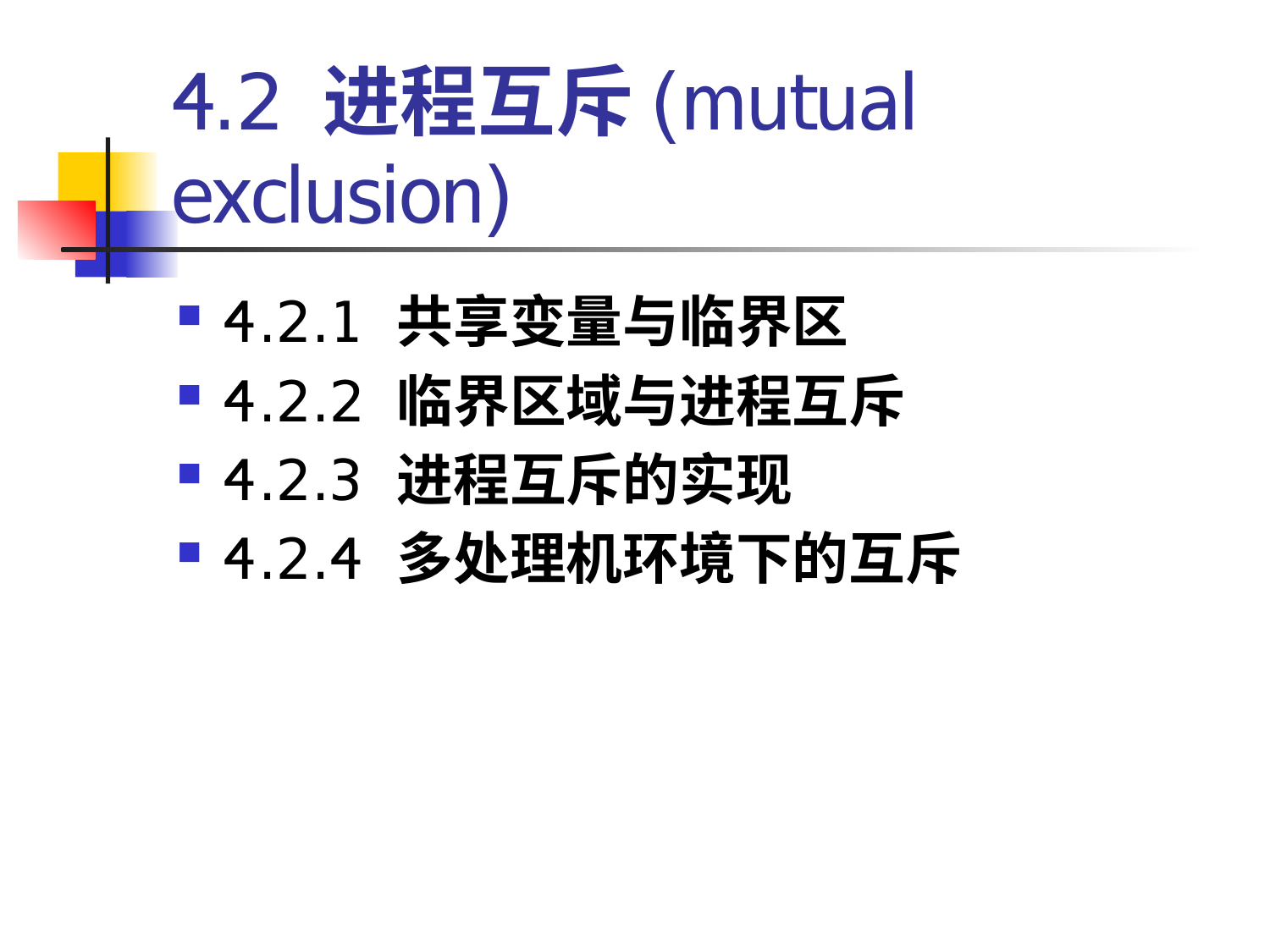

# 4.2 进程互斥(mutual exclusion)
4.2.1 共享变量与临界区
4.2.2 临界区域与进程互斥
4.2.3 进程互斥的实现
4.2.4 多处理机环境下的互斥